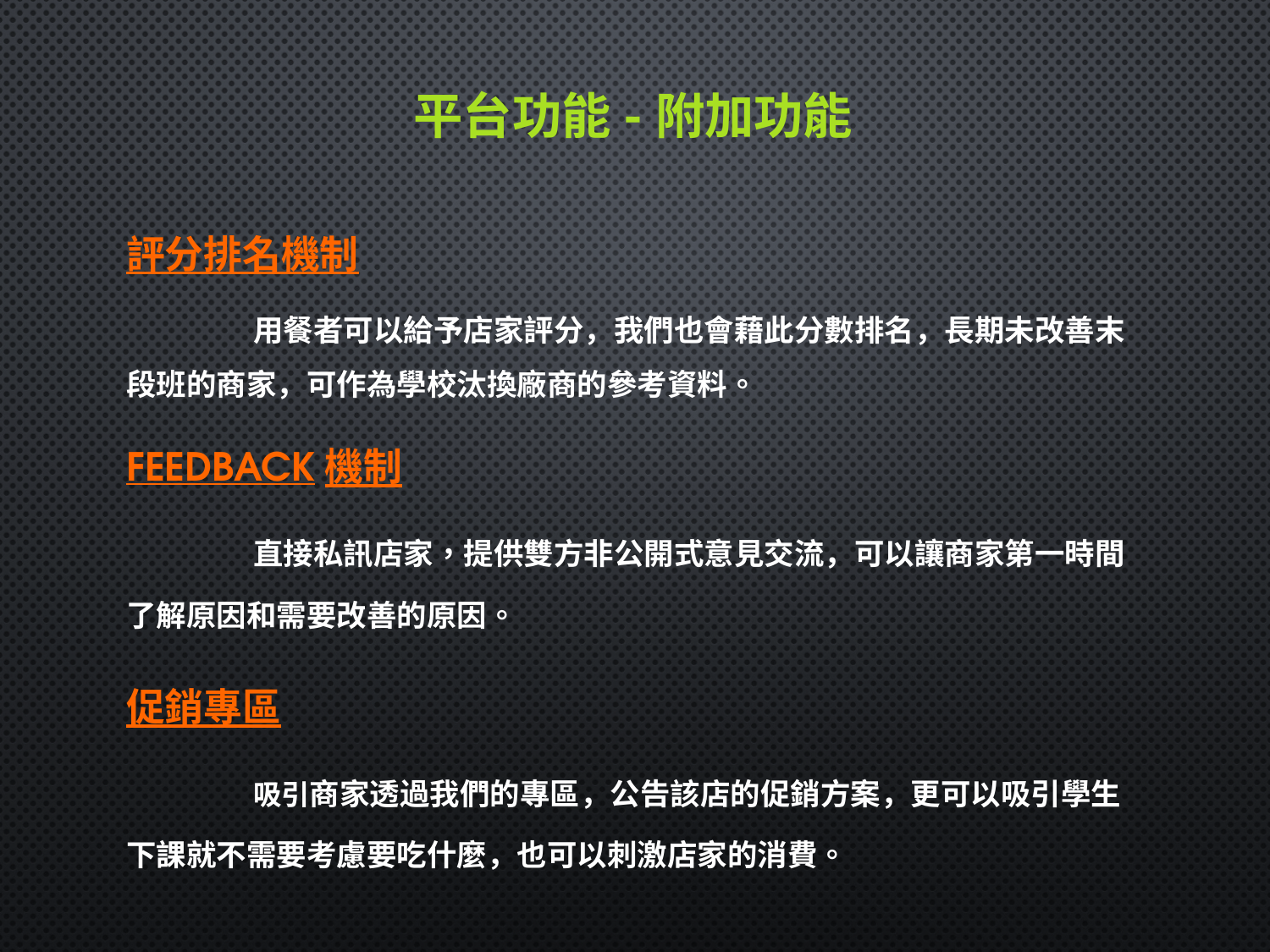

平台功能-附加功能
評分排名機制
	用餐者可以給予店家評分，我們也會藉此分數排名，長期未改善末段班的商家，可作為學校汰換廠商的參考資料。
Feedback機制
	直接私訊店家，提供雙方非公開式意見交流，可以讓商家第一時間了解原因和需要改善的原因。
促銷專區
	吸引商家透過我們的專區，公告該店的促銷方案，更可以吸引學生下課就不需要考慮要吃什麼，也可以刺激店家的消費。